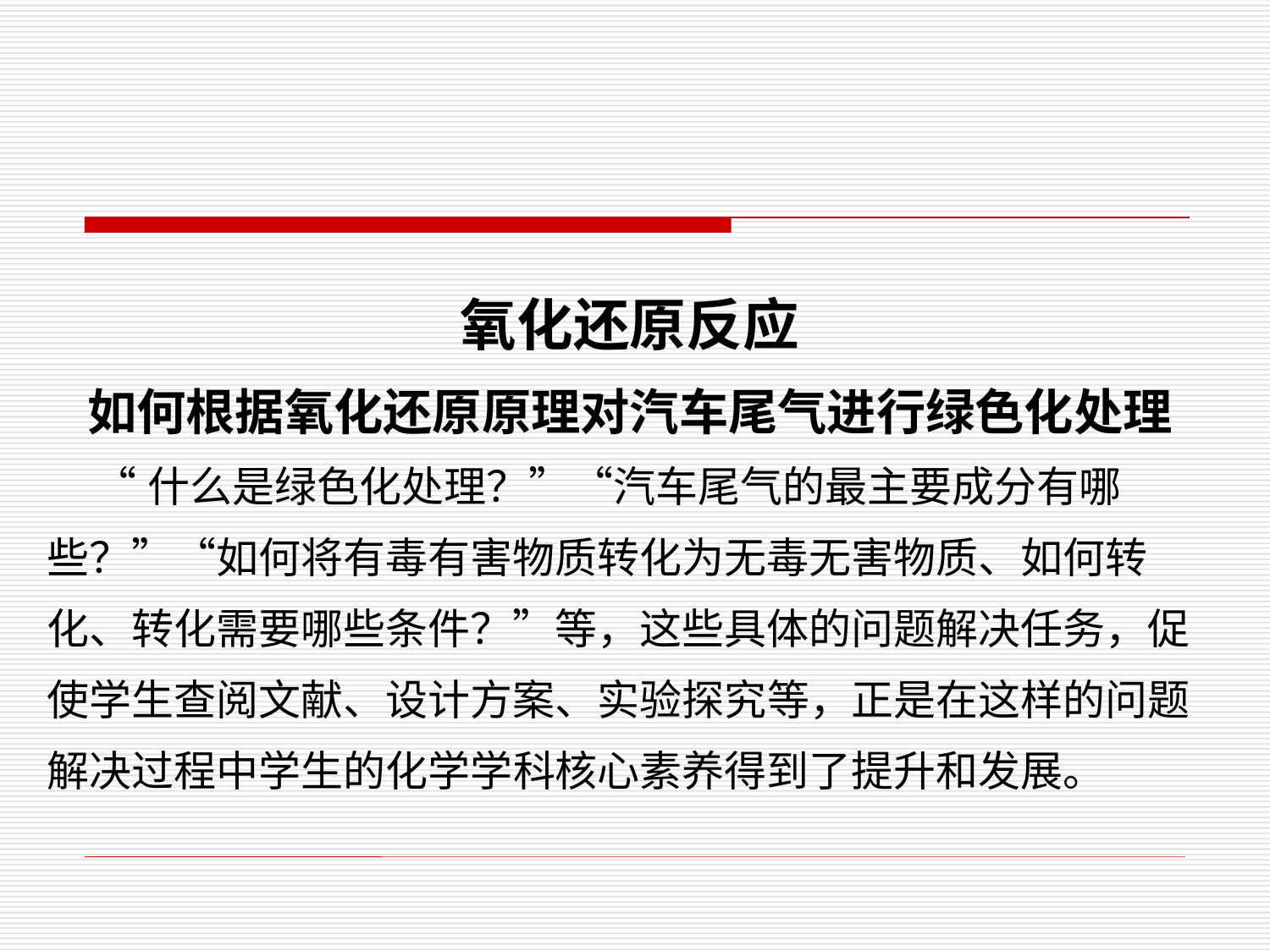

氧化还原反应
如何根据氧化还原原理对汽车尾气进行绿色化处理
     “什么是绿色化处理？”“汽车尾气的最主要成分有哪些？”“如何将有毒有害物质转化为无毒无害物质、如何转化、转化需要哪些条件？”等，这些具体的问题解决任务，促使学生查阅文献、设计方案、实验探究等，正是在这样的问题解决过程中学生的化学学科核心素养得到了提升和发展。